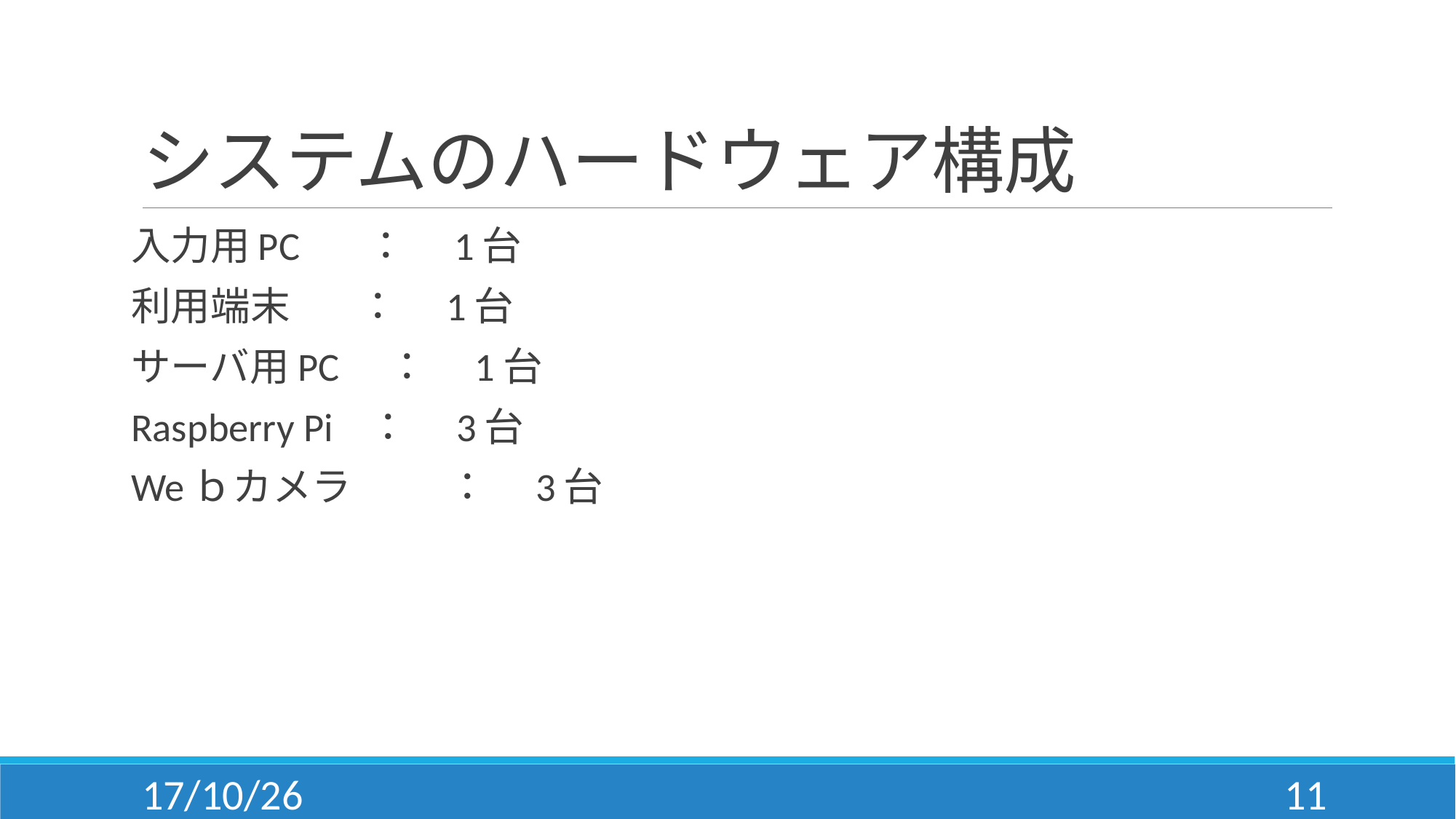

# システムのハードウェア構成
入力用PC	 　：　1台
利用端末	 　：　1台
サーバ用PC　：　1台
Raspberry Pi   ：　3台
Weｂカメラ	　 ：　3台

17/10/26
11